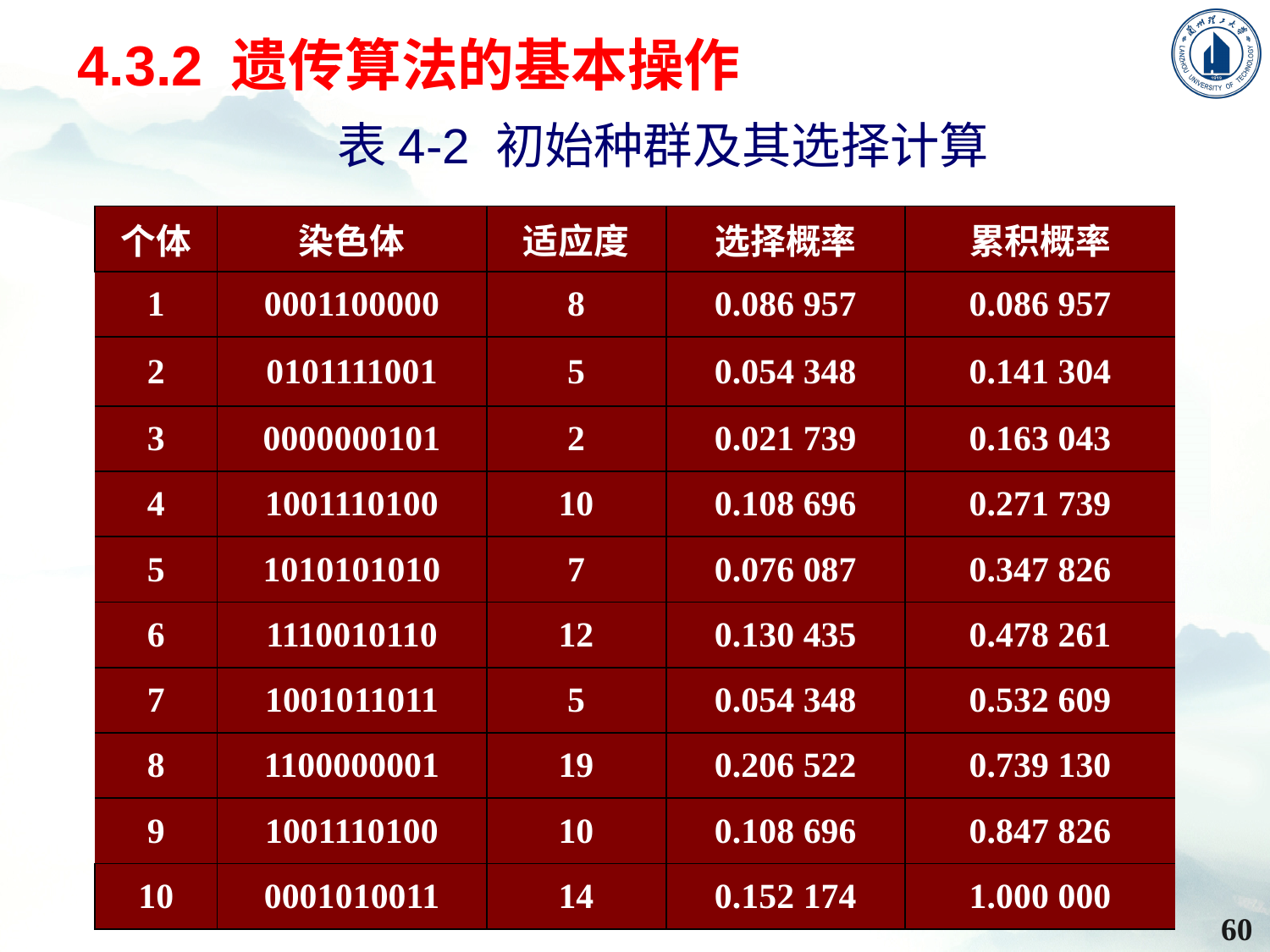

4.3.2 遗传算法的基本操作
表4-2 初始种群及其选择计算
表4-2 初始种群及其选择计算
| 个体 | 染色体 | 适应度 | 选择概率 | 累积概率 |
| --- | --- | --- | --- | --- |
| 1 | 0001100000 | 8 | 0.086 957 | 0.086 957 |
| 2 | 0101111001 | 5 | 0.054 348 | 0.141 304 |
| 3 | 0000000101 | 2 | 0.021 739 | 0.163 043 |
| 4 | 1001110100 | 10 | 0.108 696 | 0.271 739 |
| 5 | 1010101010 | 7 | 0.076 087 | 0.347 826 |
| 6 | 1110010110 | 12 | 0.130 435 | 0.478 261 |
| 7 | 1001011011 | 5 | 0.054 348 | 0.532 609 |
| 8 | 1100000001 | 19 | 0.206 522 | 0.739 130 |
| 9 | 1001110100 | 10 | 0.108 696 | 0.847 826 |
| 10 | 0001010011 | 14 | 0.152 174 | 1.000 000 |
60